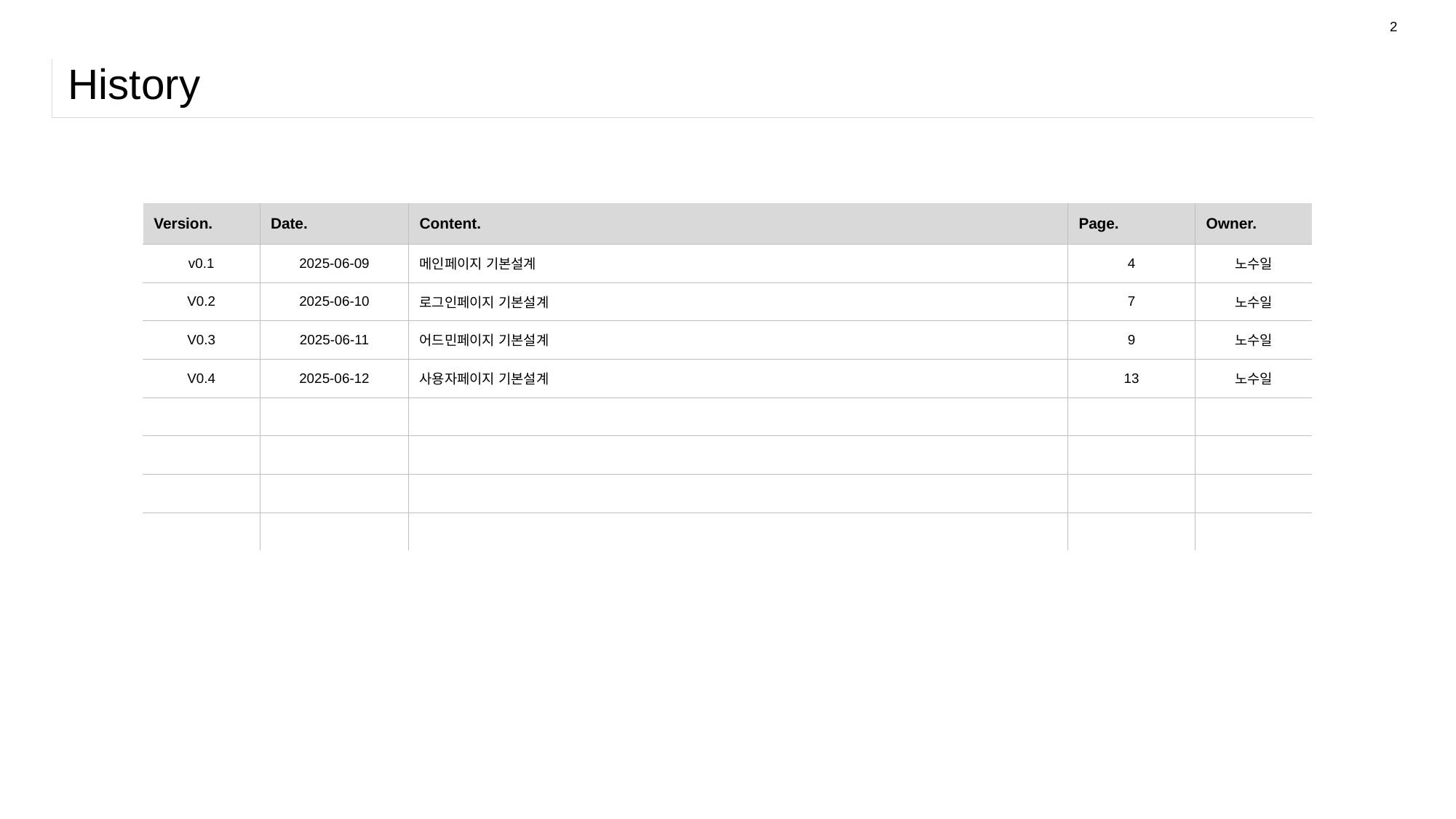

2
# History
| Version. | Date. | Content. | Page. | Owner. |
| --- | --- | --- | --- | --- |
| v0.1 | 2025-06-09 | 메인페이지 기본설계 | 4 | 노수일 |
| V0.2 | 2025-06-10 | 로그인페이지 기본설계 | 7 | 노수일 |
| V0.3 | 2025-06-11 | 어드민페이지 기본설계 | 9 | 노수일 |
| V0.4 | 2025-06-12 | 사용자페이지 기본설계 | 13 | 노수일 |
|  |  |  |  |  |
|  |  |  |  |  |
|  |  |  |  |  |
|  |  |  |  |  |